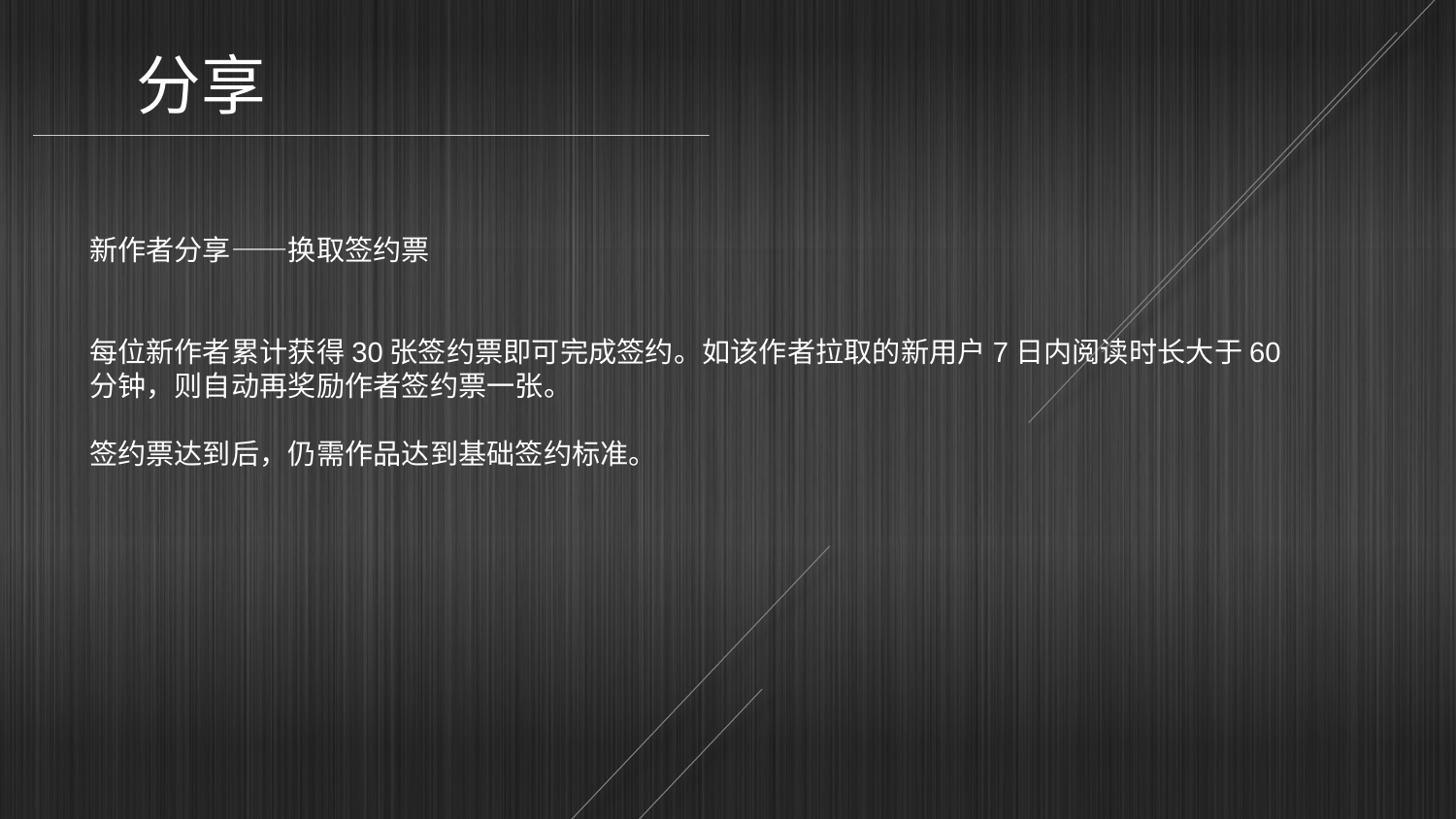

分享
新作者分享——换取签约票

每位新作者累计获得30张签约票即可完成签约。如该作者拉取的新用户7日内阅读时长大于60分钟，则自动再奖励作者签约票一张。

签约票达到后，仍需作品达到基础签约标准。